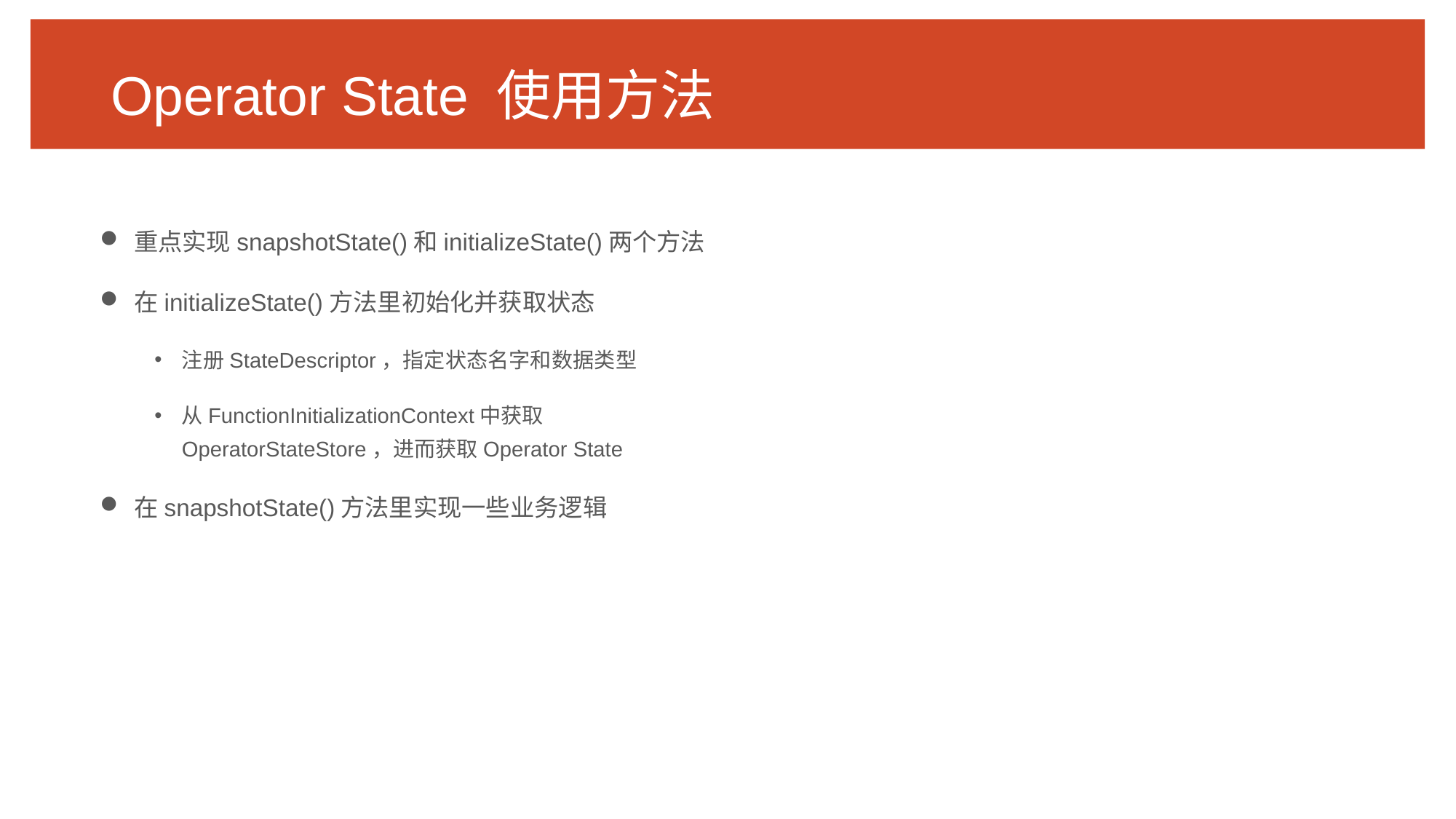

# Operator State 使用方法
重点实现snapshotState()和initializeState()两个方法
在initializeState()方法里初始化并获取状态
注册StateDescriptor，指定状态名字和数据类型
从FunctionInitializationContext中获取OperatorStateStore，进而获取Operator State
在snapshotState()方法里实现一些业务逻辑